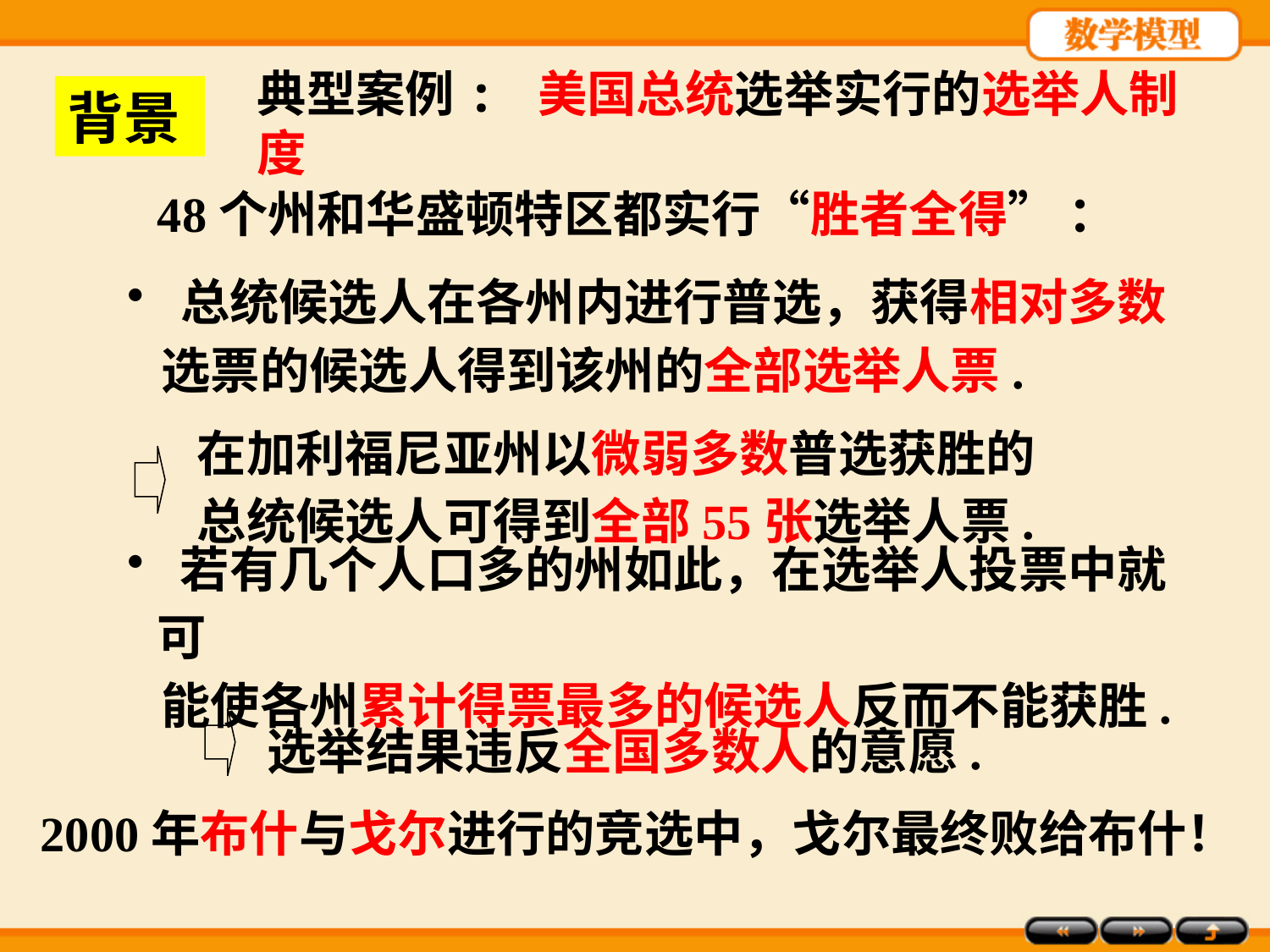

背景
典型案例: 美国总统选举实行的选举人制度
48个州和华盛顿特区都实行“胜者全得” ：
 总统候选人在各州内进行普选，获得相对多数
  选票的候选人得到该州的全部选举人票.
在加利福尼亚州以微弱多数普选获胜的总统候选人可得到全部55张选举人票.

 若有几个人口多的州如此，在选举人投票中就可
  能使各州累计得票最多的候选人反而不能获胜.
选举结果违反全国多数人的意愿.

2000年布什与戈尔进行的竞选中，戈尔最终败给布什！